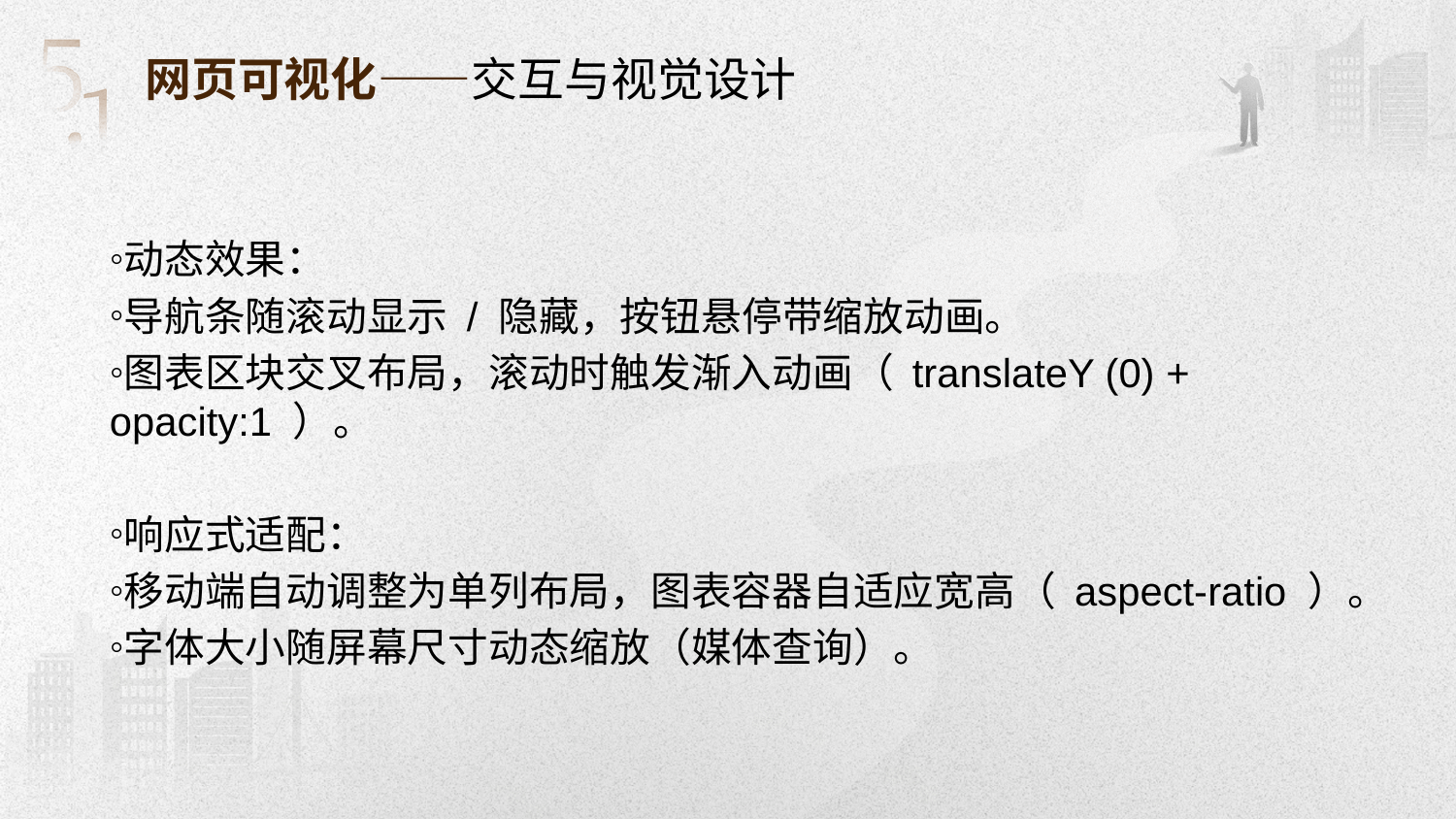

网页可视化——交互与视觉设计
动态效果：
导航条随滚动显示 / 隐藏，按钮悬停带缩放动画。
图表区块交叉布局，滚动时触发渐入动画（ translateY (0) + opacity:1 ）。

响应式适配：
移动端自动调整为单列布局，图表容器自适应宽高（ aspect-ratio ）。
字体大小随屏幕尺寸动态缩放（媒体查询）。